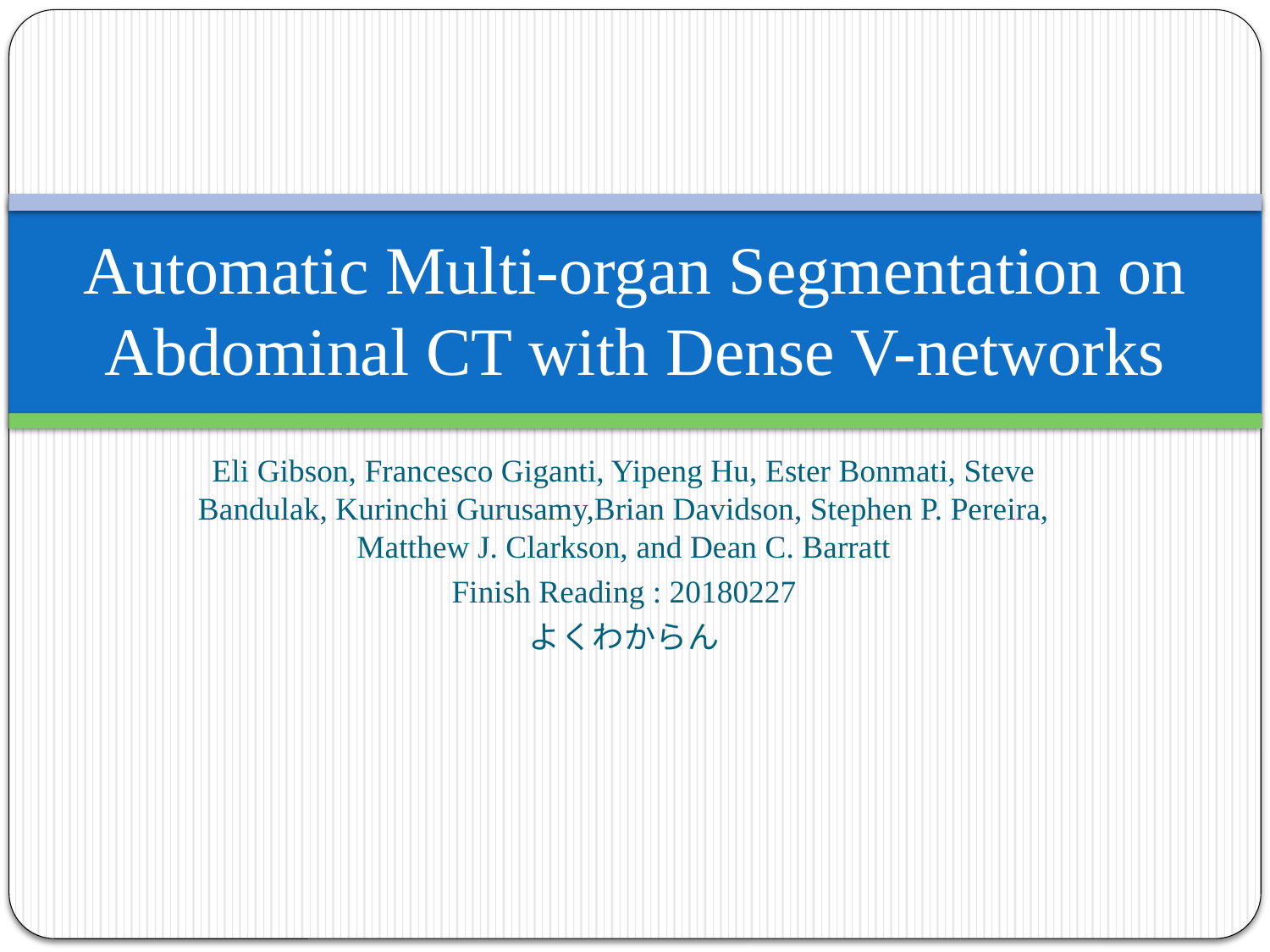

# Automatic Multi-organ Segmentation on Abdominal CT with Dense V-networks
Eli Gibson, Francesco Giganti, Yipeng Hu, Ester Bonmati, Steve Bandulak, Kurinchi Gurusamy,Brian Davidson, Stephen P. Pereira, Matthew J. Clarkson, and Dean C. Barratt
Finish Reading : 20180227
よくわからん